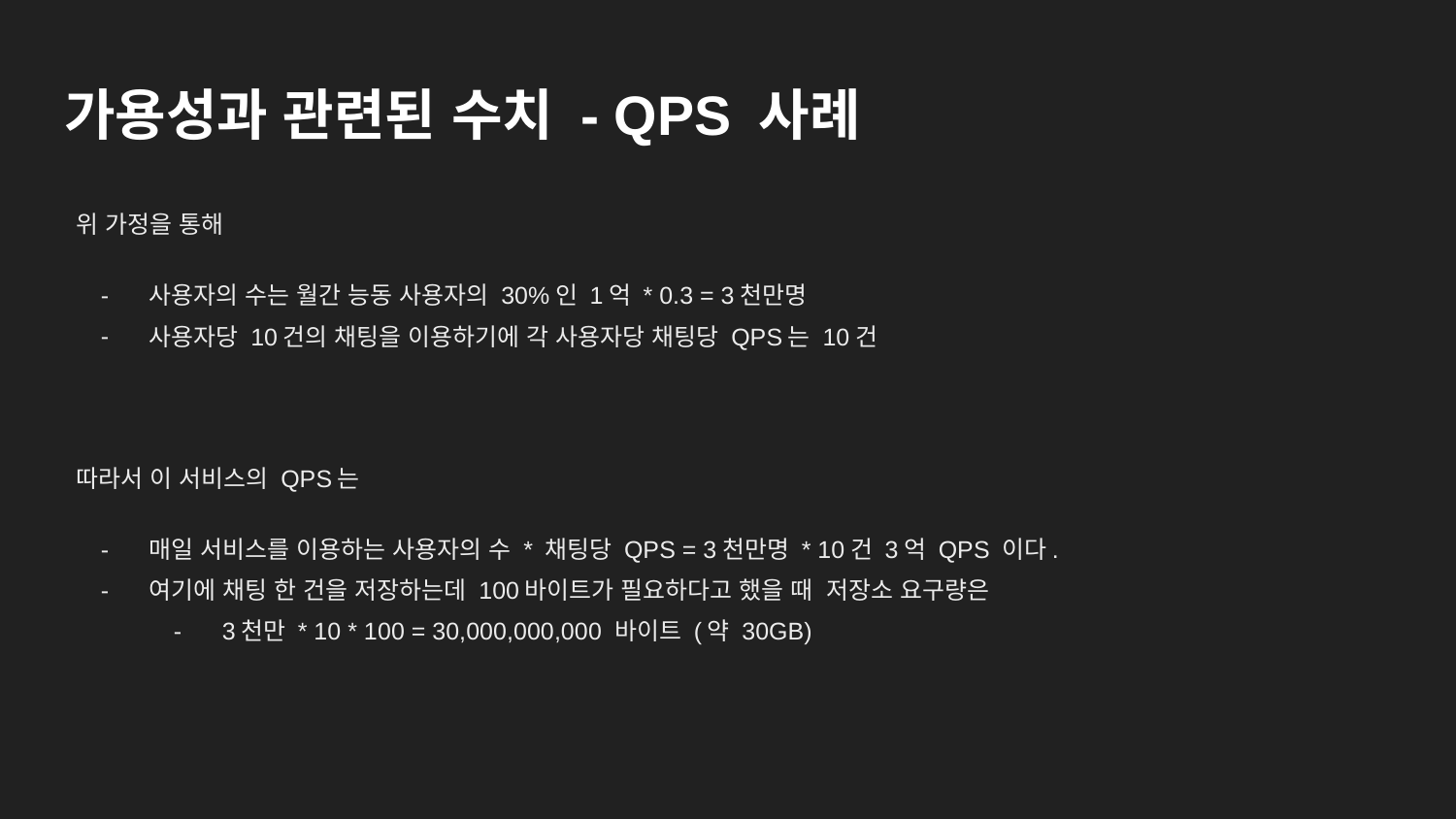

# 가용성과 관련된 수치 - QPS 사례
위 가정을 통해
사용자의 수는 월간 능동 사용자의 30%인 1억 * 0.3 = 3천만명
사용자당 10건의 채팅을 이용하기에 각 사용자당 채팅당 QPS는 10건

따라서 이 서비스의 QPS는
매일 서비스를 이용하는 사용자의 수 * 채팅당 QPS = 3천만명 * 10건 3억 QPS 이다.
여기에 채팅 한 건을 저장하는데 100바이트가 필요하다고 했을 때  저장소 요구량은
3천만 * 10 * 100 = 30,000,000,000 바이트 (약 30GB)